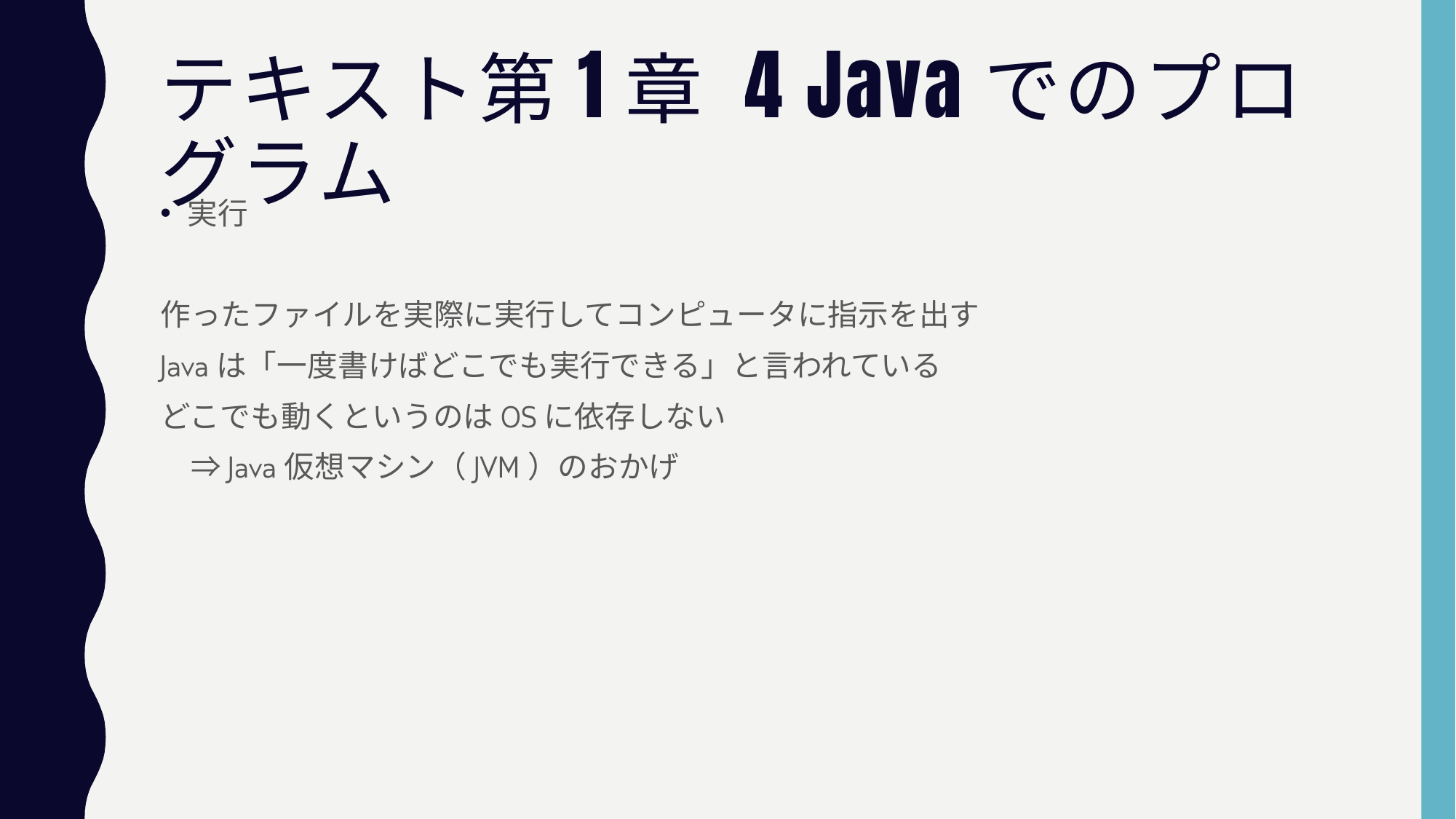

# テキスト第1章 4 Javaでのプログラム
実行

作ったファイルを実際に実行してコンピュータに指示を出す
Javaは「一度書けばどこでも実行できる」と言われている
どこでも動くというのはOSに依存しない
　⇒Java仮想マシン（JVM）のおかげ